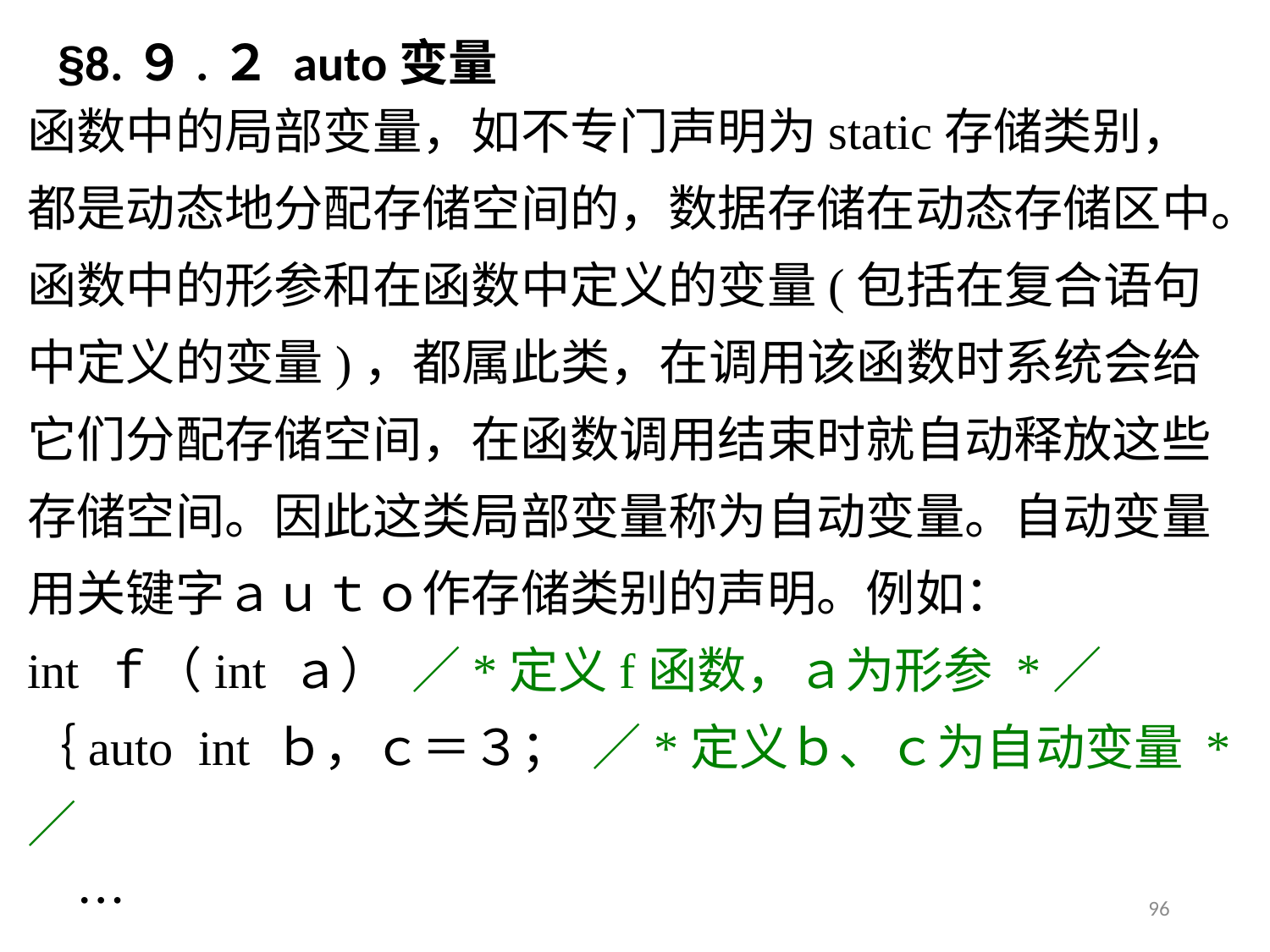

§8.９.２ auto变量
函数中的局部变量，如不专门声明为static存储类别，都是动态地分配存储空间的，数据存储在动态存储区中。函数中的形参和在函数中定义的变量(包括在复合语句中定义的变量)，都属此类，在调用该函数时系统会给它们分配存储空间，在函数调用结束时就自动释放这些存储空间。因此这类局部变量称为自动变量。自动变量用关键字ａｕｔｏ作存储类别的声明。例如：
int ｆ（int ａ）  ／*定义f函数，ａ为形参 *／
｛auto  int ｂ，ｃ＝３；  ／*定义ｂ、ｃ为自动变量 *／
　…
    ｝
96